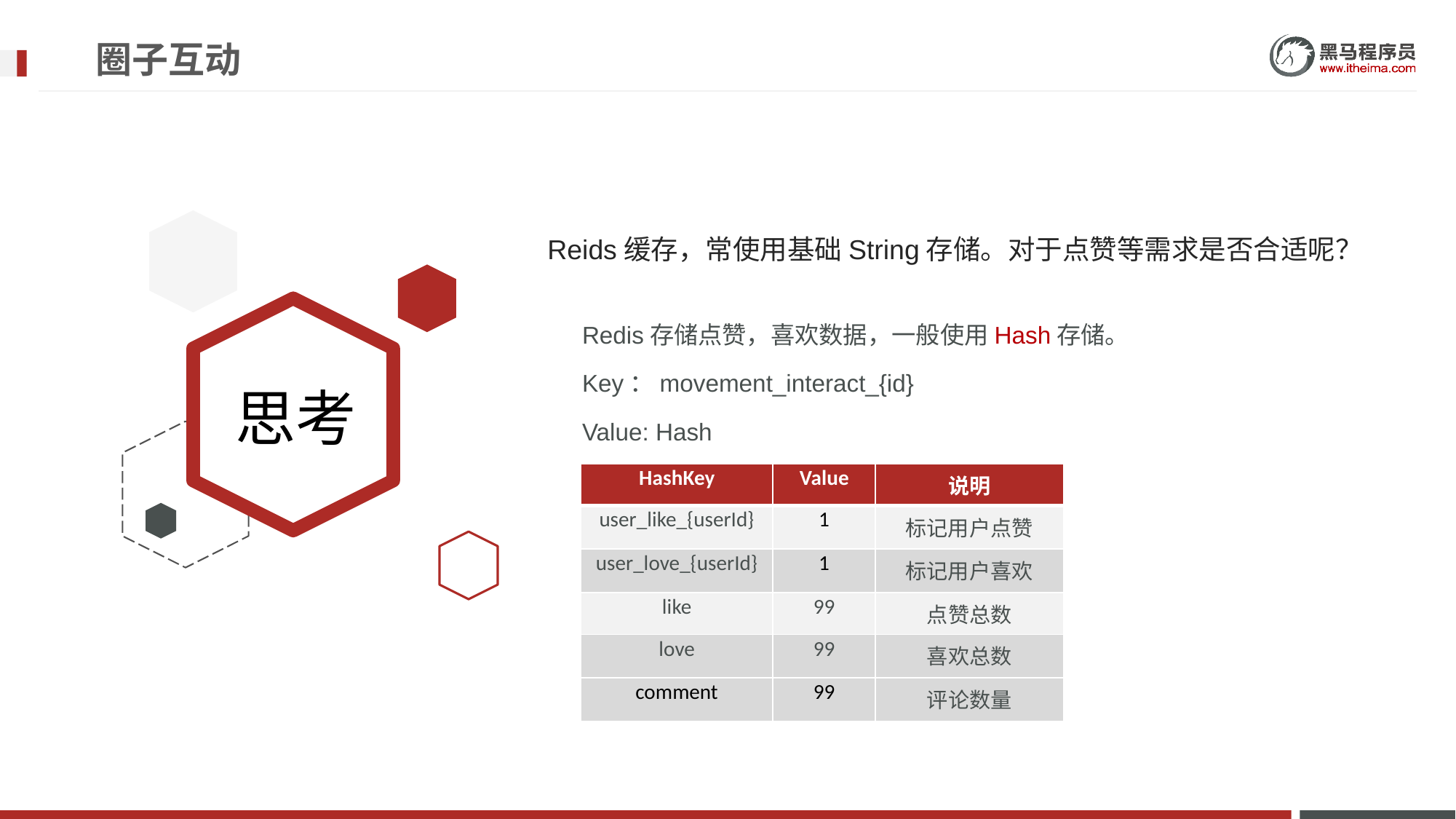

# 圈子互动
Reids缓存，常使用基础String存储。对于点赞等需求是否合适呢？
Key规则：movment_动态id_用户id
记录1号动态的点赞情况：
          movment_1_1 = xxx
          movment_1_2 = xxx
          movment_1_3 = xxx
          movment_1_4 = xxx
Key较多，不易于维护
Redis存储点赞，喜欢数据，一般使用Hash存储。
Key：movement_interact_{id}
Value: Hash
| HashKey | Value | 说明 |
| --- | --- | --- |
| user\_like\_{userId} | 1 | 标记用户点赞 |
| user\_love\_{userId} | 1 | 标记用户喜欢 |
| like | 99 | 点赞总数 |
| love | 99 | 喜欢总数 |
| comment | 99 | 评论数量 |